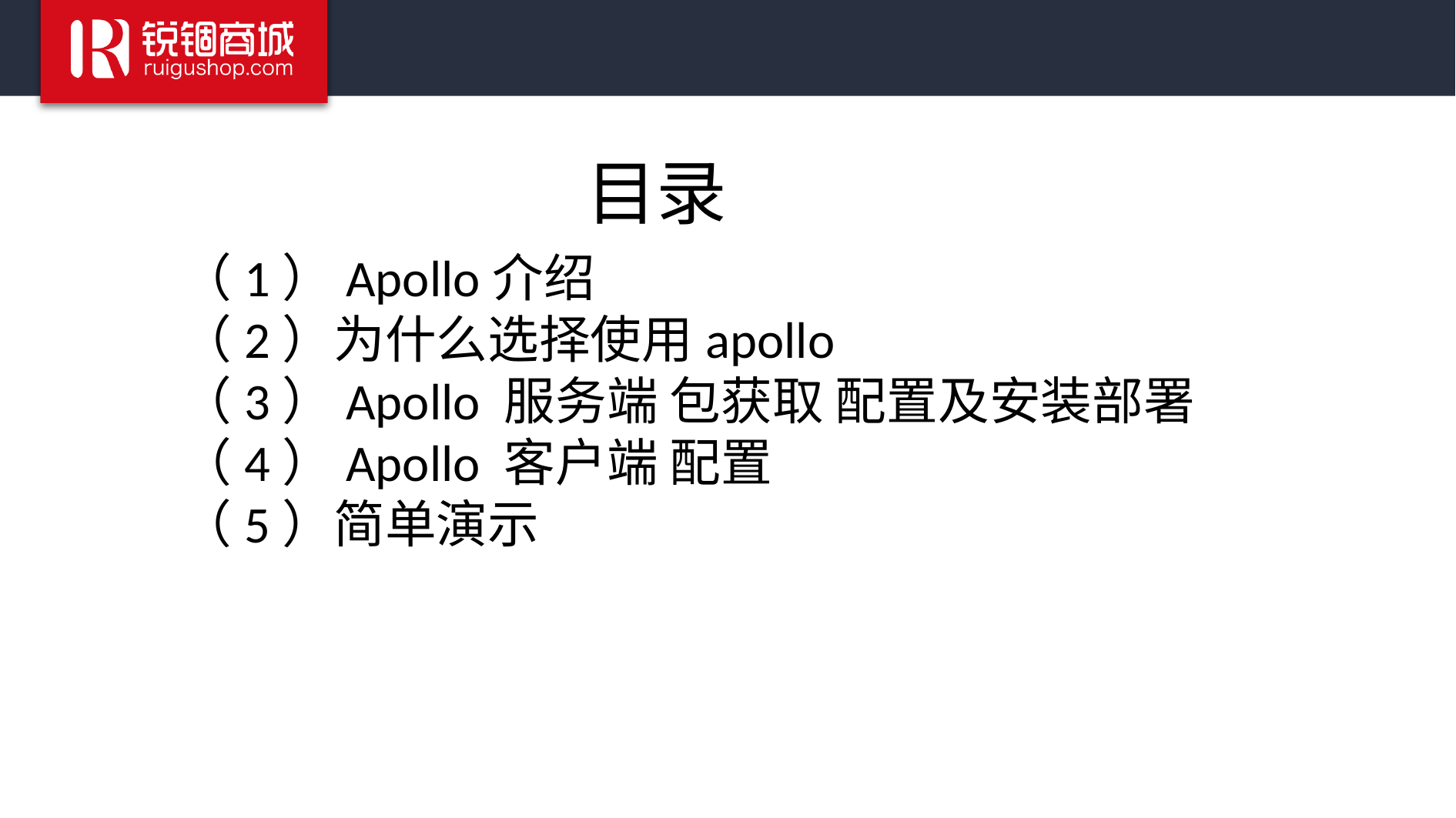

#
目录
（1）Apollo介绍
（2）为什么选择使用apollo
（3）Apollo 服务端 包获取 配置及安装部署
（4）Apollo 客户端 配置
（5）简单演示